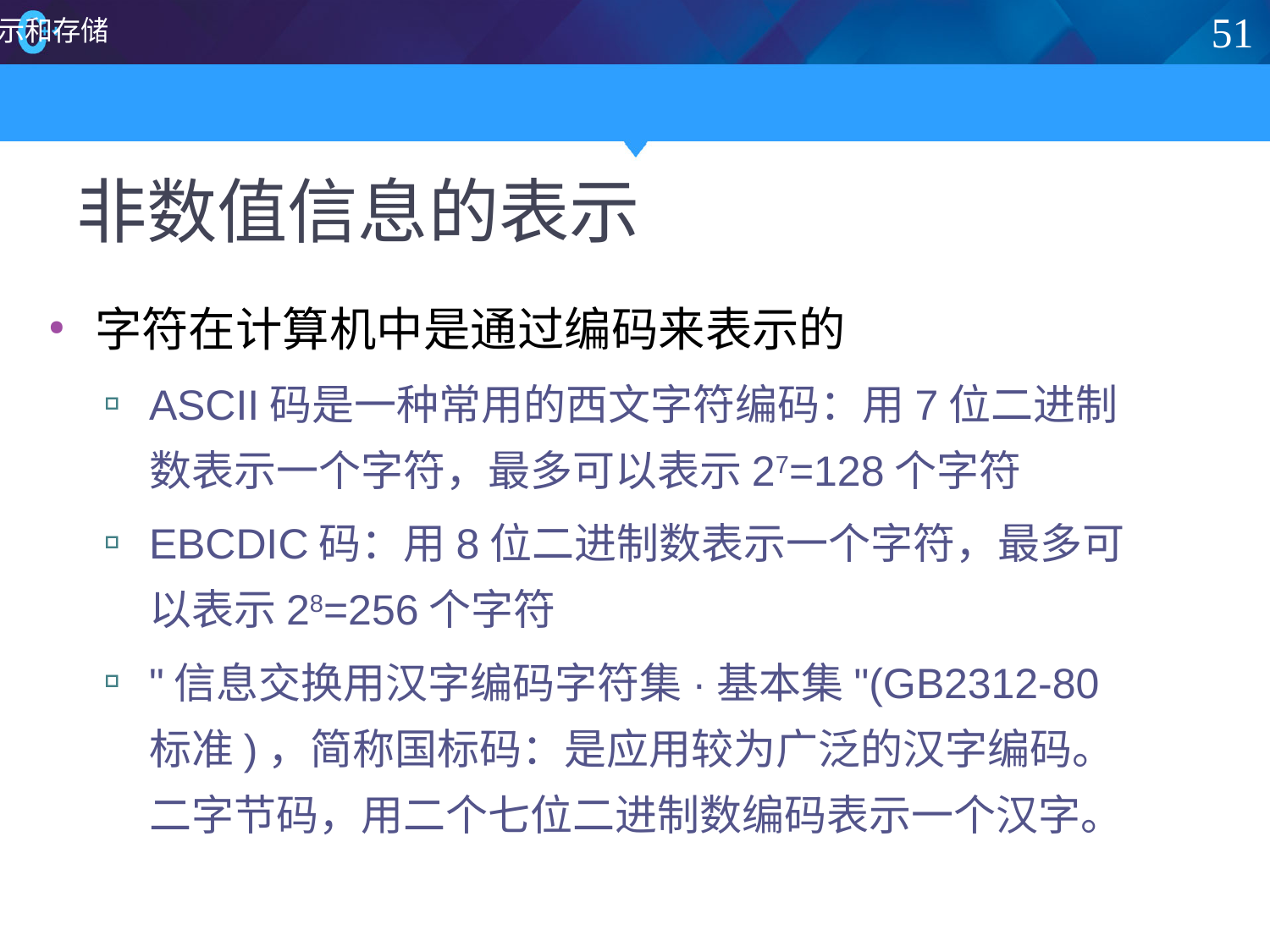

信息的表示和存储
51
# 非数值信息的表示
字符在计算机中是通过编码来表示的
ASCII码是一种常用的西文字符编码：用7位二进制数表示一个字符，最多可以表示27=128个字符
EBCDIC码：用8位二进制数表示一个字符，最多可以表示28=256个字符
"信息交换用汉字编码字符集·基本集"(GB2312-80标准)，简称国标码：是应用较为广泛的汉字编码。二字节码，用二个七位二进制数编码表示一个汉字。